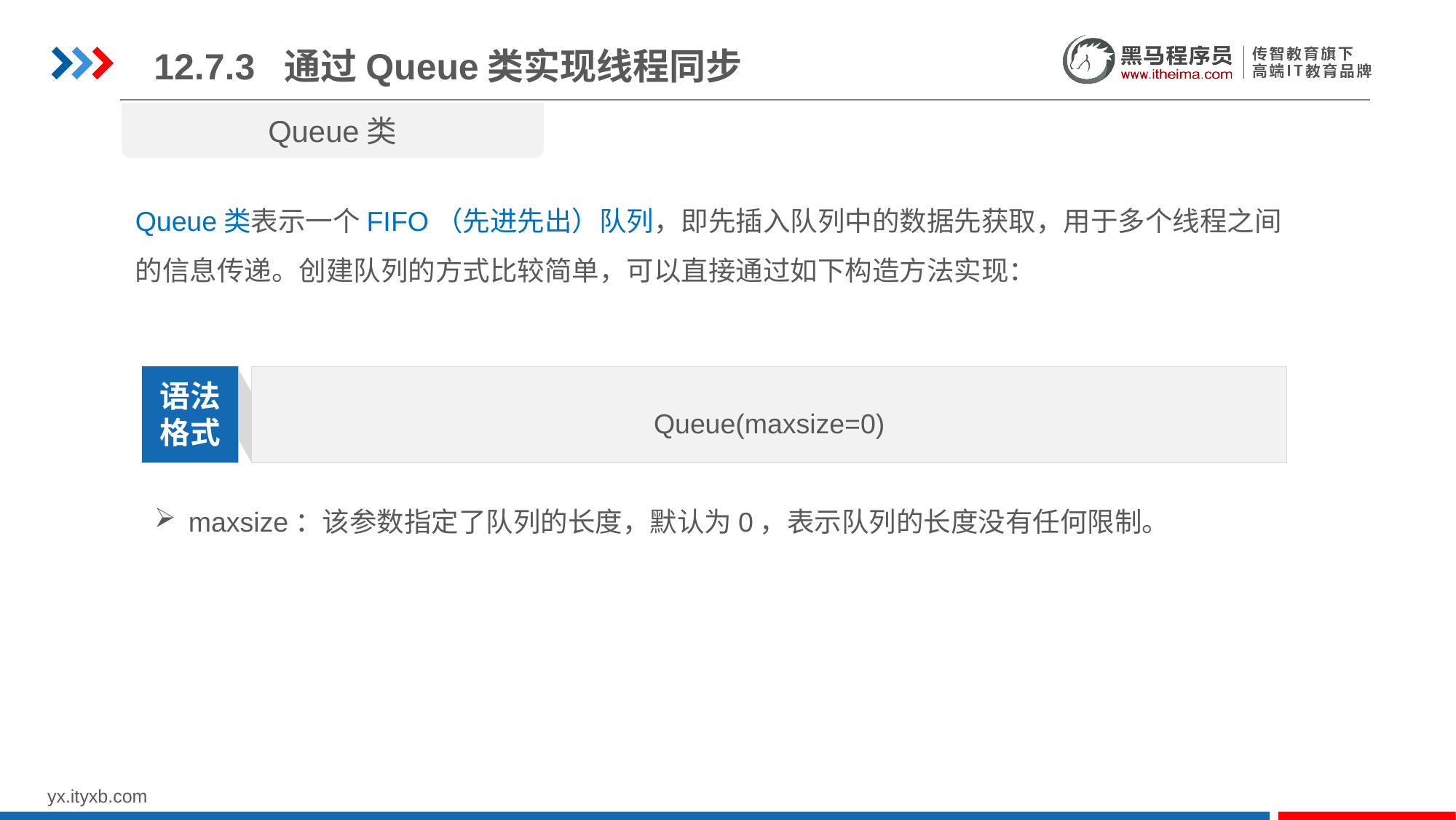

12.7.3  通过Queue类实现线程同步

Queue类
Queue类表示一个FIFO（先进先出）队列，即先插入队列中的数据先获取，用于多个线程之间的信息传递。创建队列的方式比较简单，可以直接通过如下构造方法实现：

Queue(maxsize=0)

语法
格式
maxsize：该参数指定了队列的长度，默认为0，表示队列的长度没有任何限制。